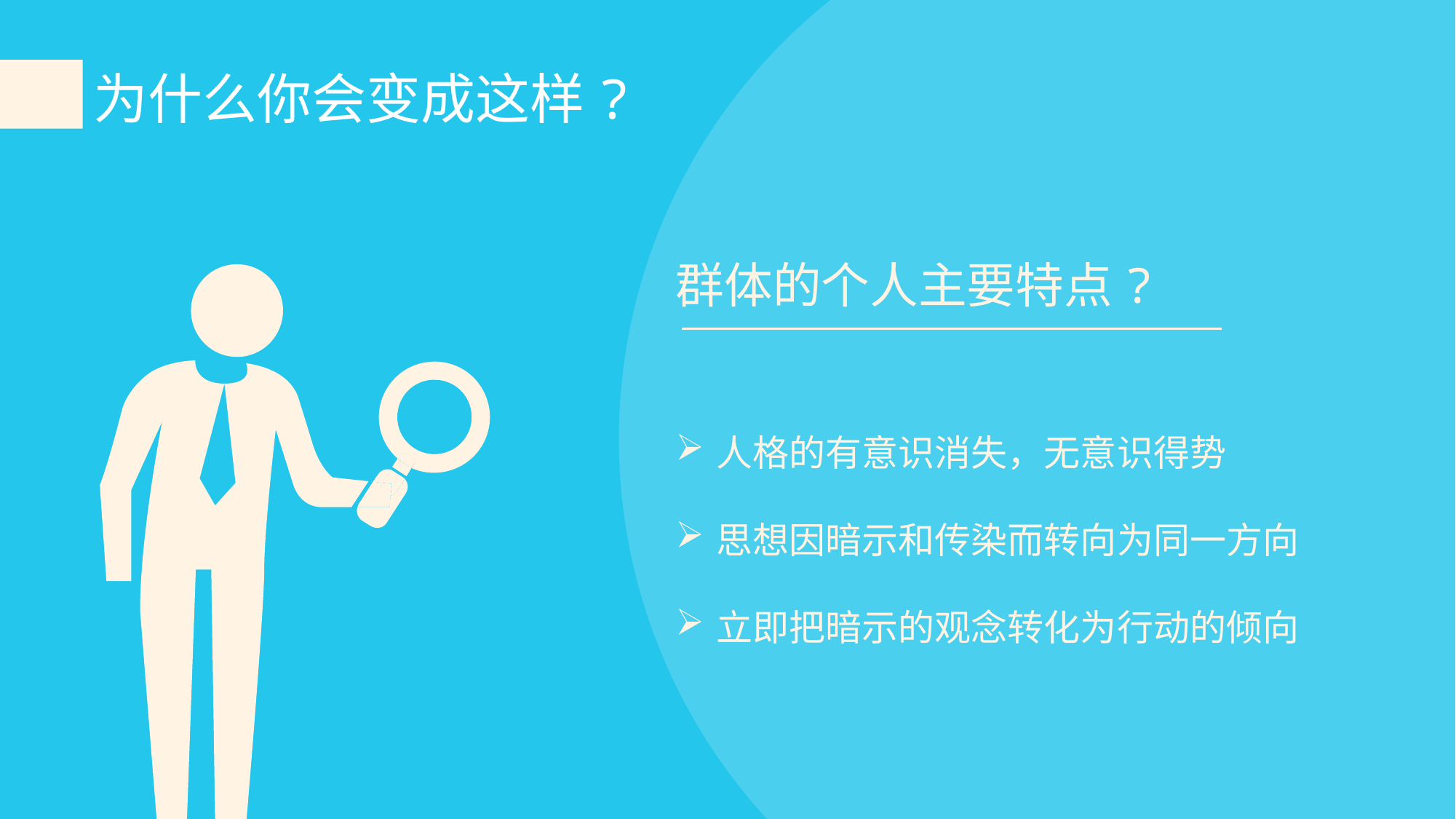

为什么你会变成这样?

群体的个人主要特点?

人格的有意识消失，无意识得势
思想因暗示和传染而转向为同一方向
立即把暗示的观念转化为行动的倾向